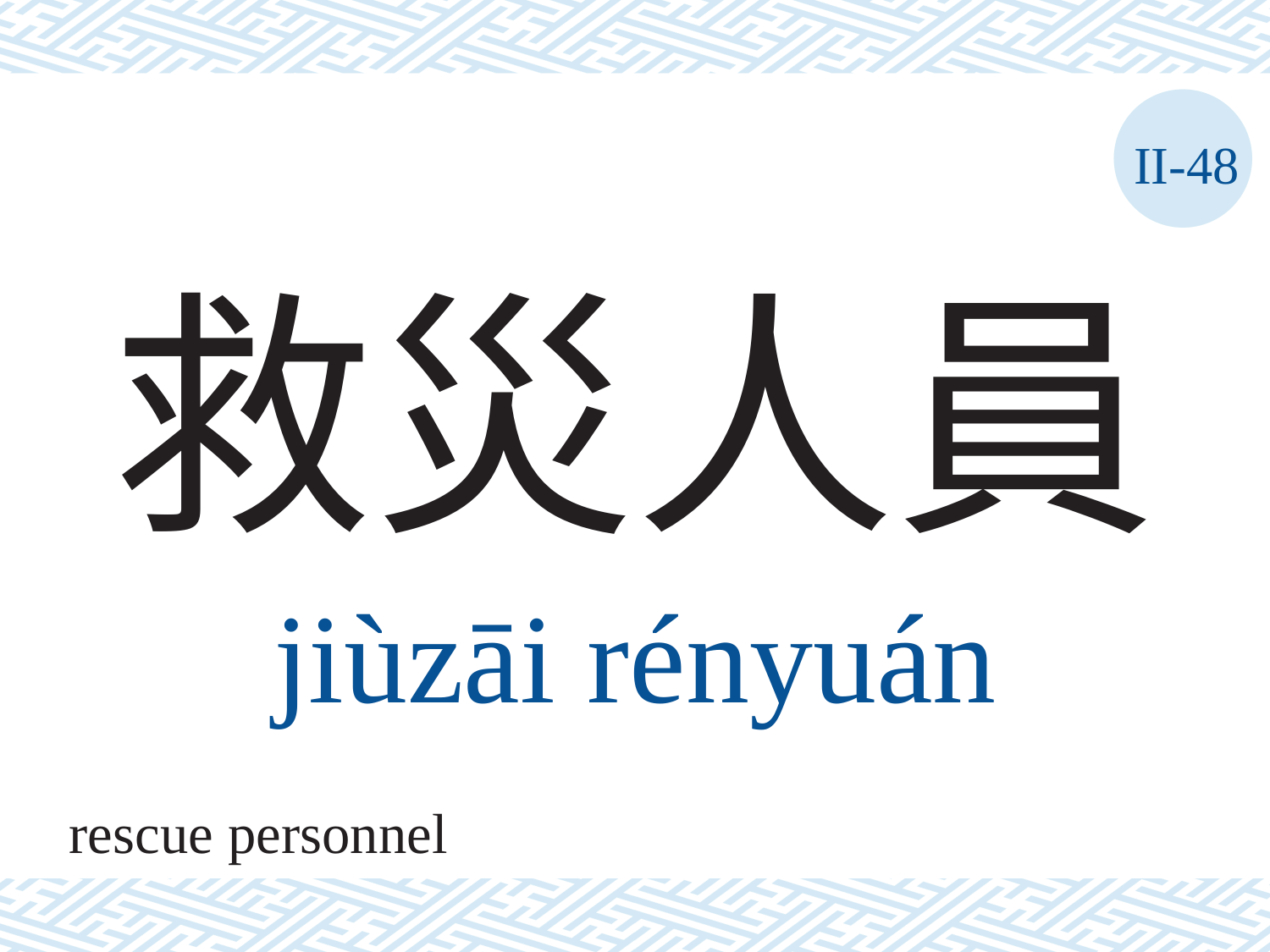

II-48
# 救災人員
jiùzāi	rényuán
rescue personnel